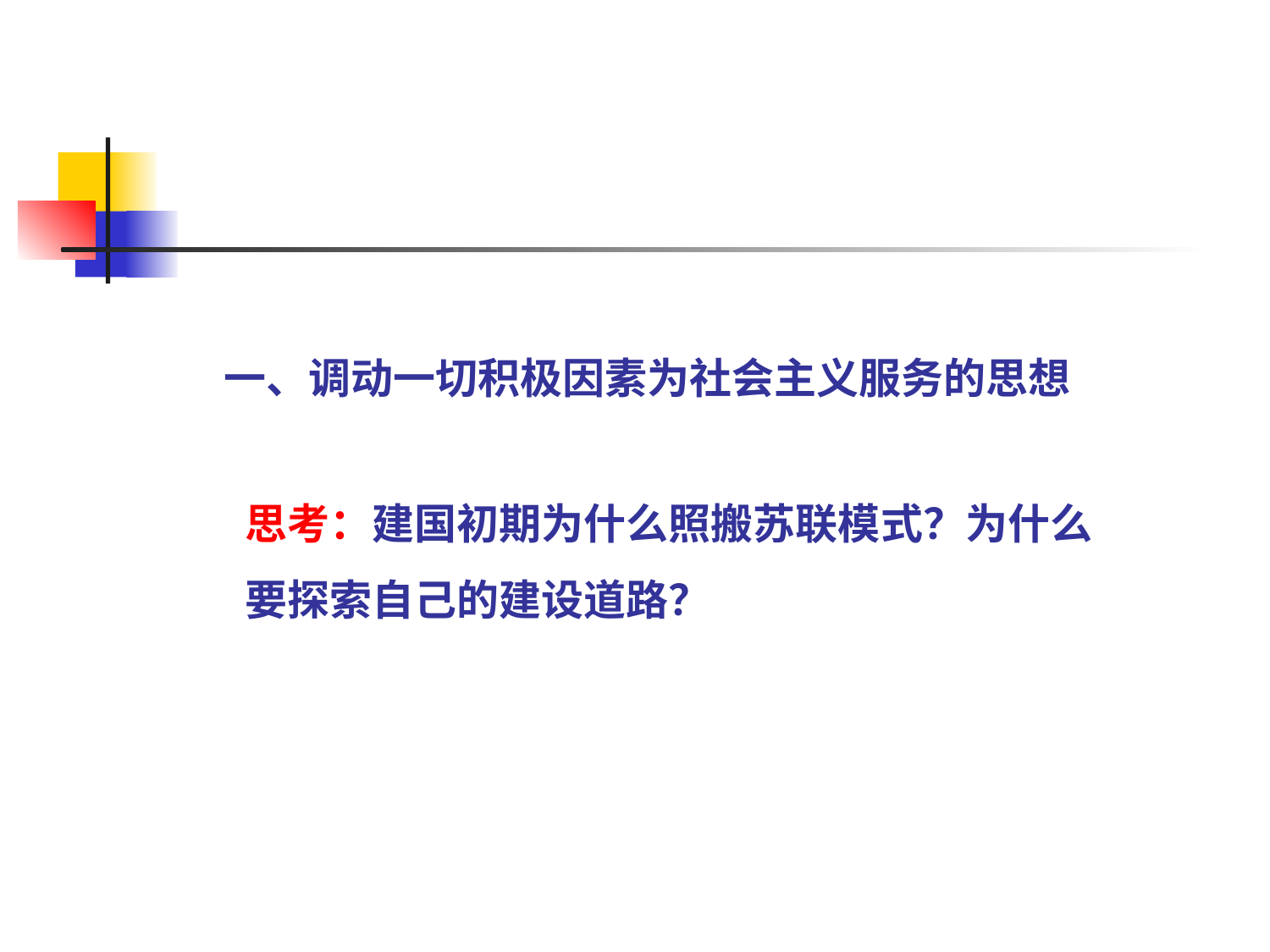

一、调动一切积极因素为社会主义服务的思想

思考：建国初期为什么照搬苏联模式？为什么要探索自己的建设道路？